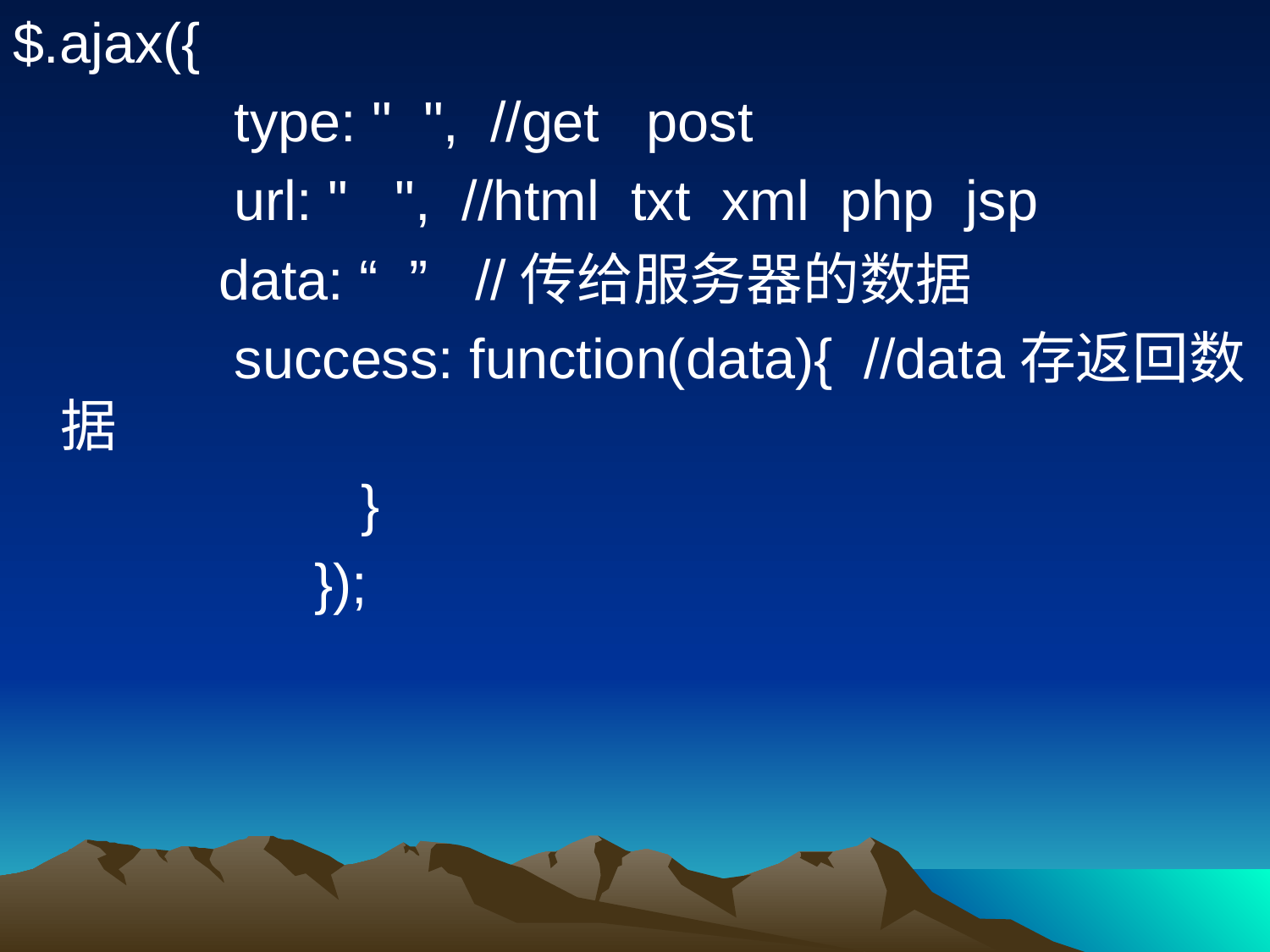

$.ajax({
		   type: "  ",  //get   post
		   url: "   ",  //html  txt  xml  php  jsp
		  data: “  ”   //传给服务器的数据
		   success: function(data){  //data存返回数据
			   }
			});